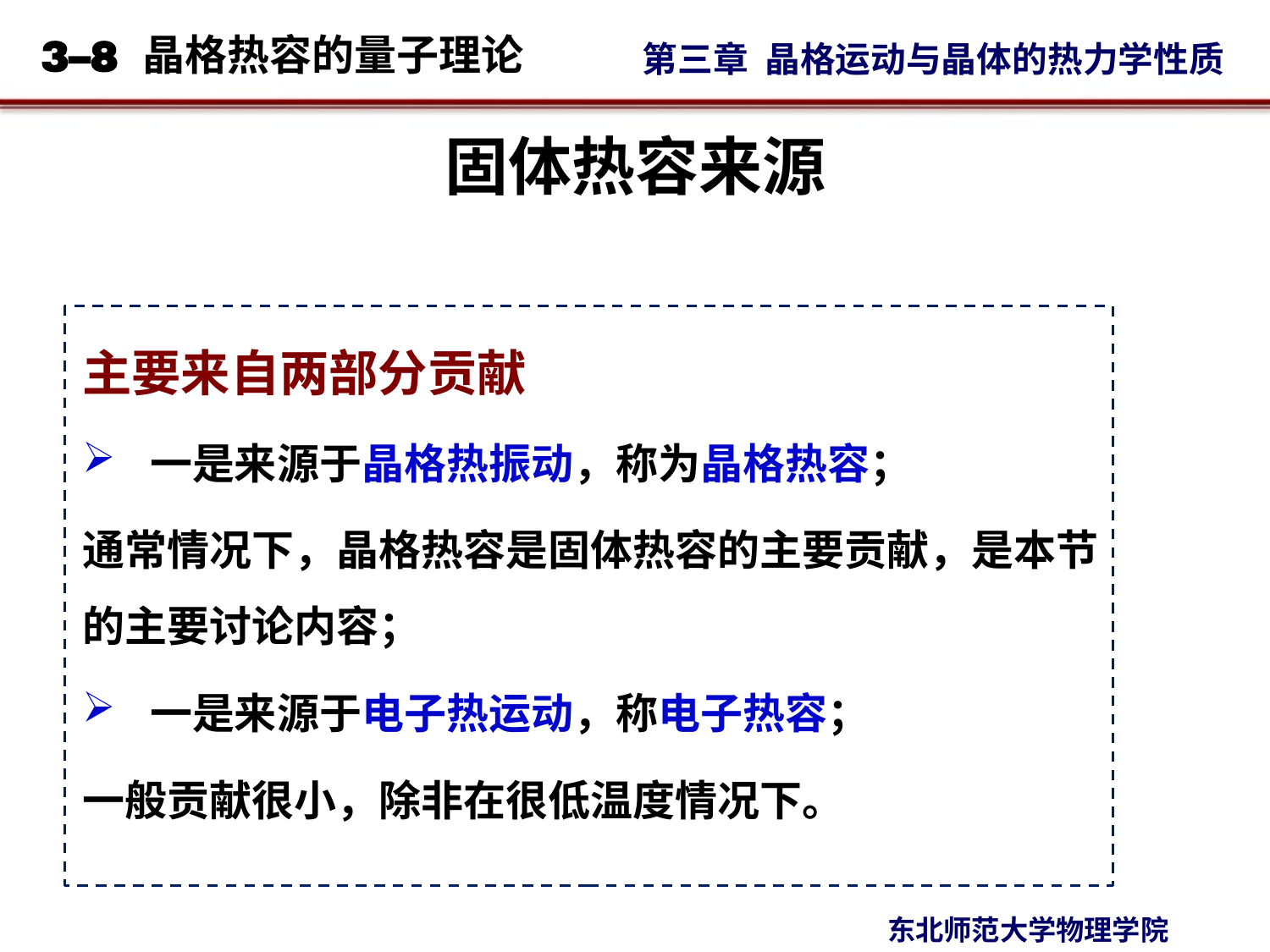

# 固体热容来源
主要来自两部分贡献
 一是来源于晶格热振动，称为晶格热容；
通常情况下，晶格热容是固体热容的主要贡献，是本节的主要讨论内容；
 一是来源于电子热运动，称电子热容；
一般贡献很小，除非在很低温度情况下。